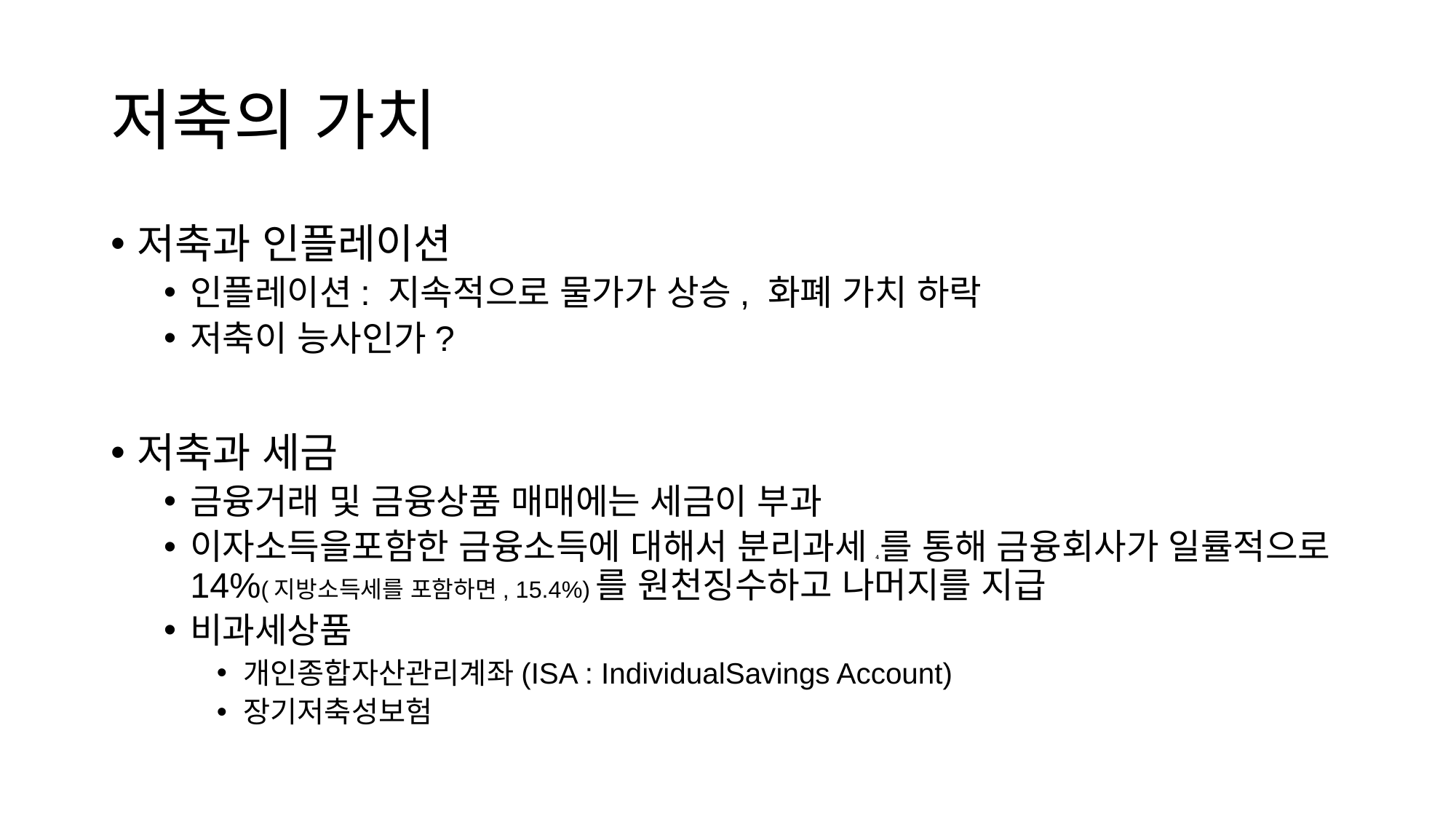

# 저축의 가치
저축과 인플레이션
인플레이션: 지속적으로 물가가 상승, 화폐 가치 하락
저축이 능사인가?

저축과 세금
금융거래 및 금융상품 매매에는 세금이 부과
이자소득을포함한 금융소득에 대해서 분리과세4를 통해 금융회사가 일률적으로 14%(지방소득세를 포함하면, 15.4%)를 원천징수하고 나머지를 지급
비과세상품
개인종합자산관리계좌(ISA : IndividualSavings Account)
장기저축성보험